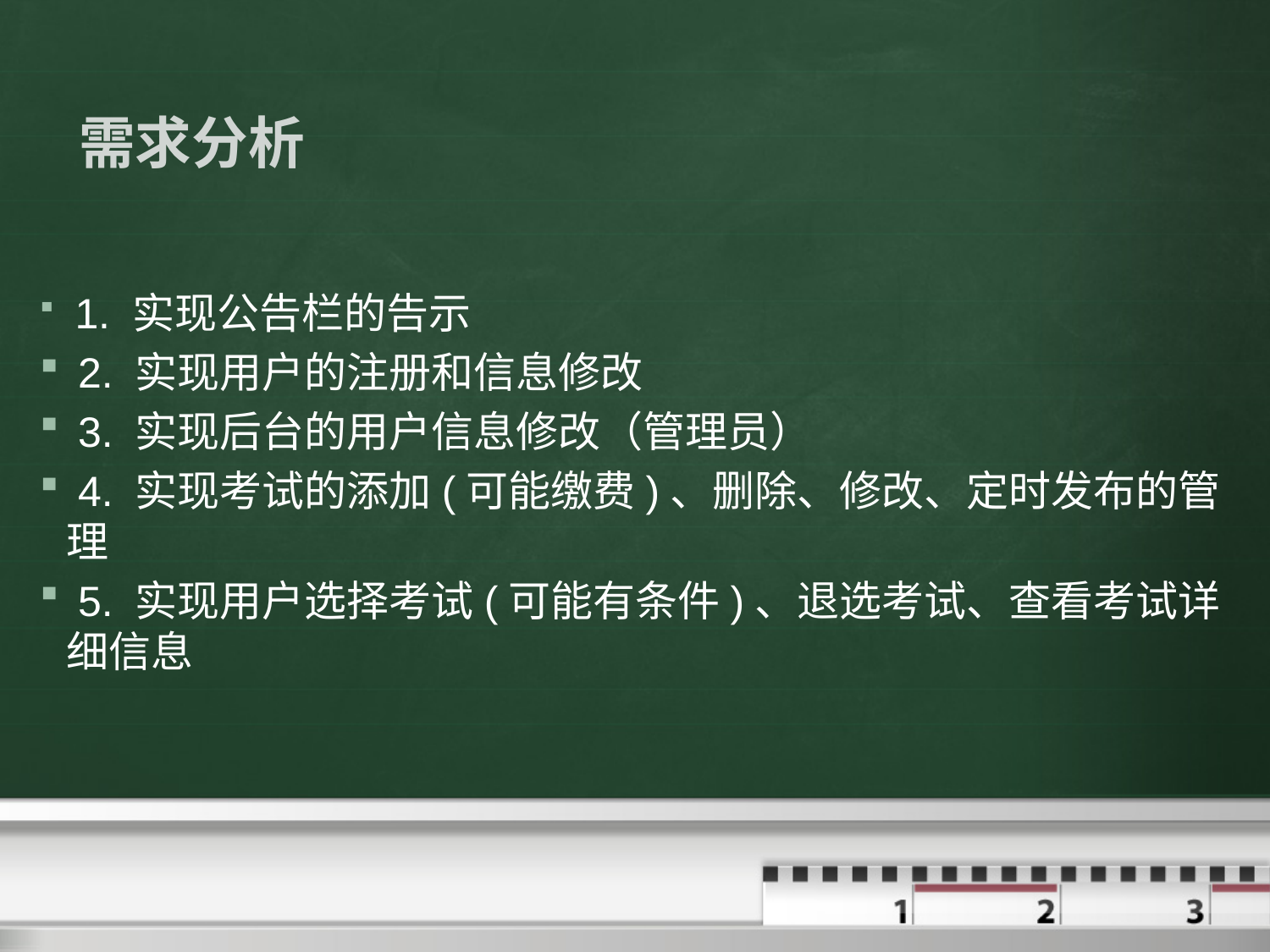

# 需求分析

 1. 实现公告栏的告示
 2. 实现用户的注册和信息修改
 3. 实现后台的用户信息修改（管理员）
 4. 实现考试的添加(可能缴费)、删除、修改、定时发布的管理
 5. 实现用户选择考试(可能有条件)、退选考试、查看考试详细信息